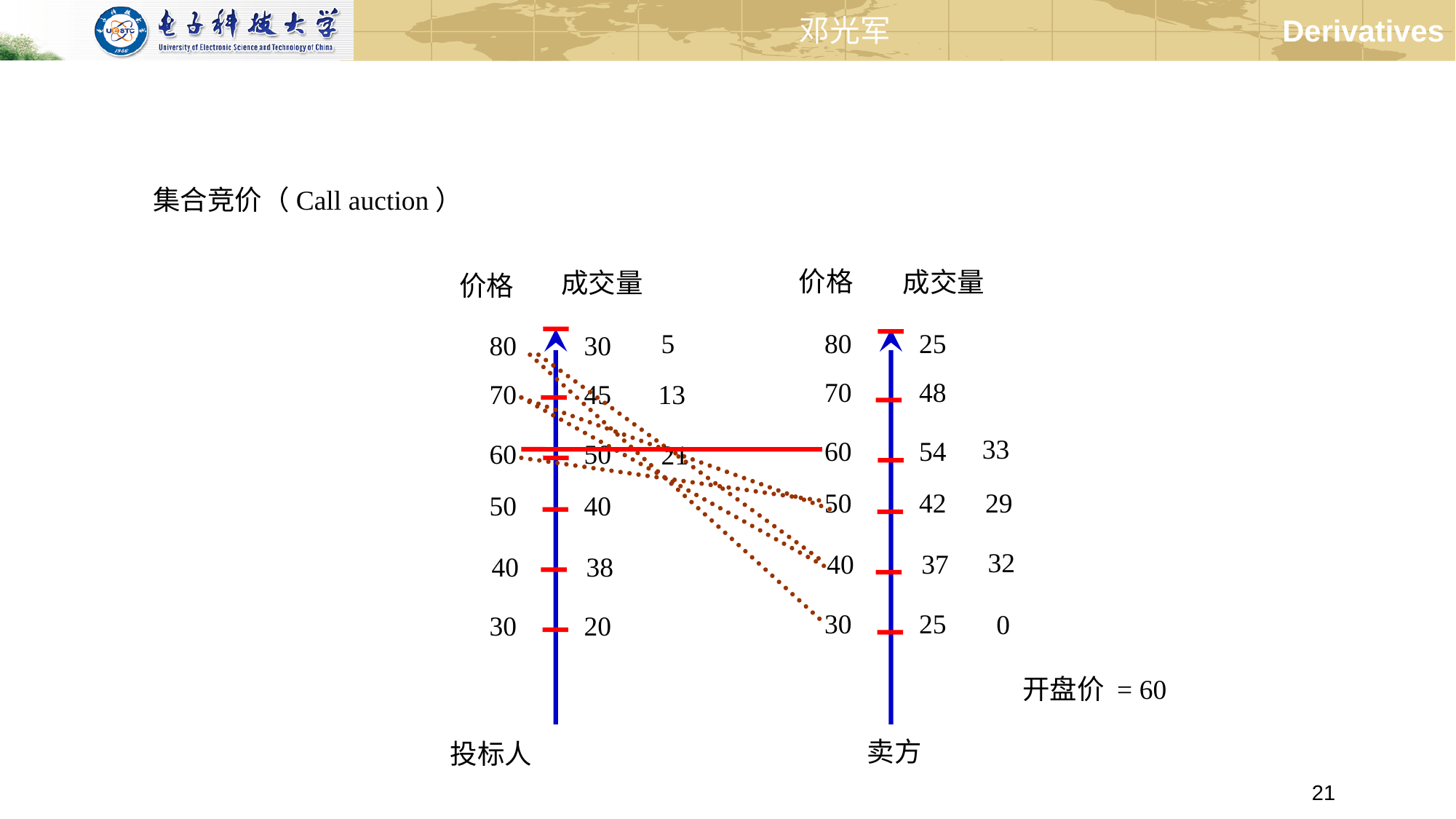

集合竞价（Call auction）
价格
成交量
成交量
价格
5
80
25
80
30

70
48
70
45
13

33
60
54
60
50
21

29
50
42
50
40

32
40
37
40
38

30
25
0
30
20

开盘价 = 60
卖方
投标人